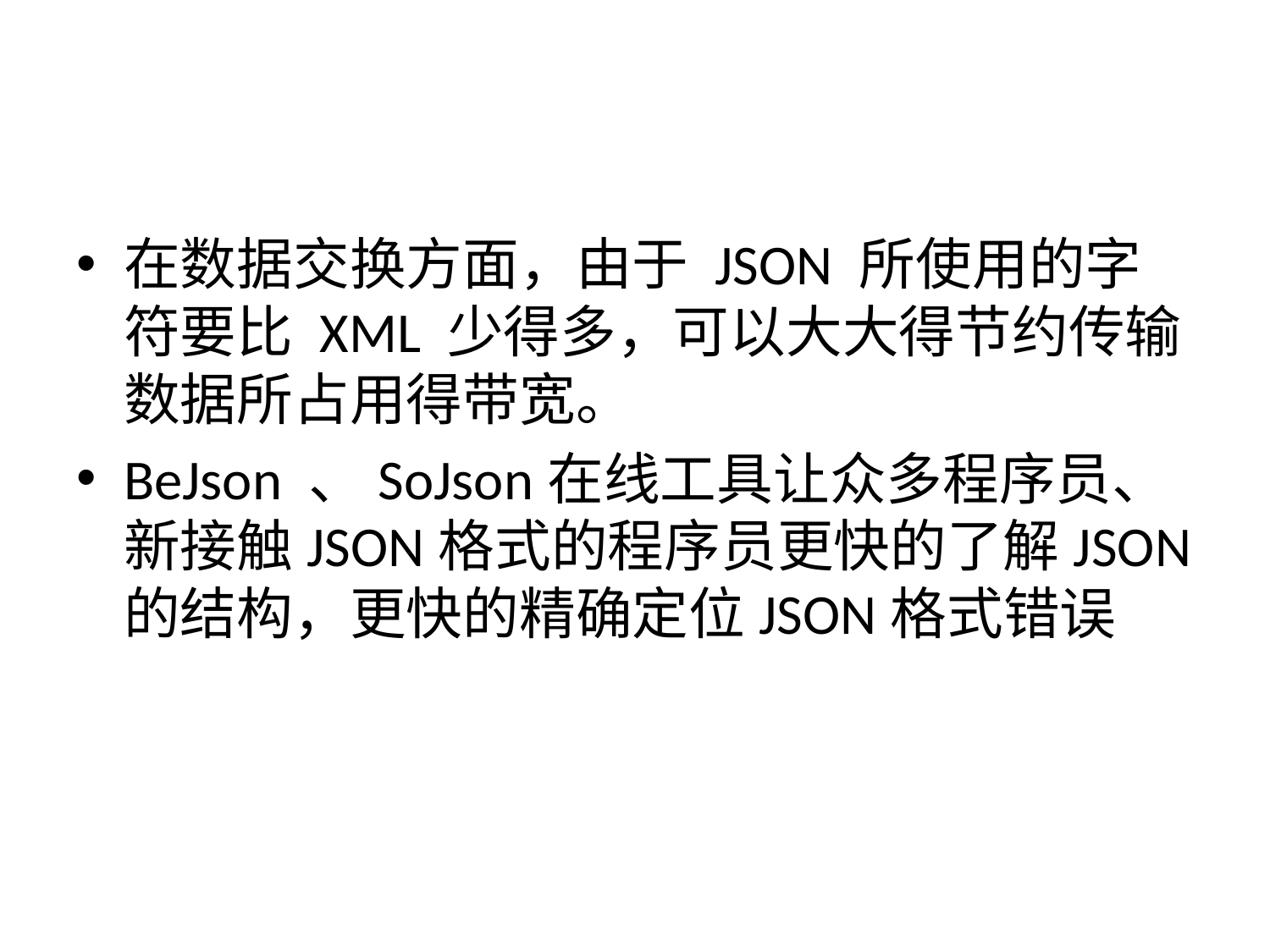

#
在数据交换方面，由于 JSON 所使用的字符要比 XML 少得多，可以大大得节约传输数据所占用得带宽。
BeJson 、SoJson在线工具让众多程序员、新接触JSON格式的程序员更快的了解JSON的结构，更快的精确定位JSON格式错误